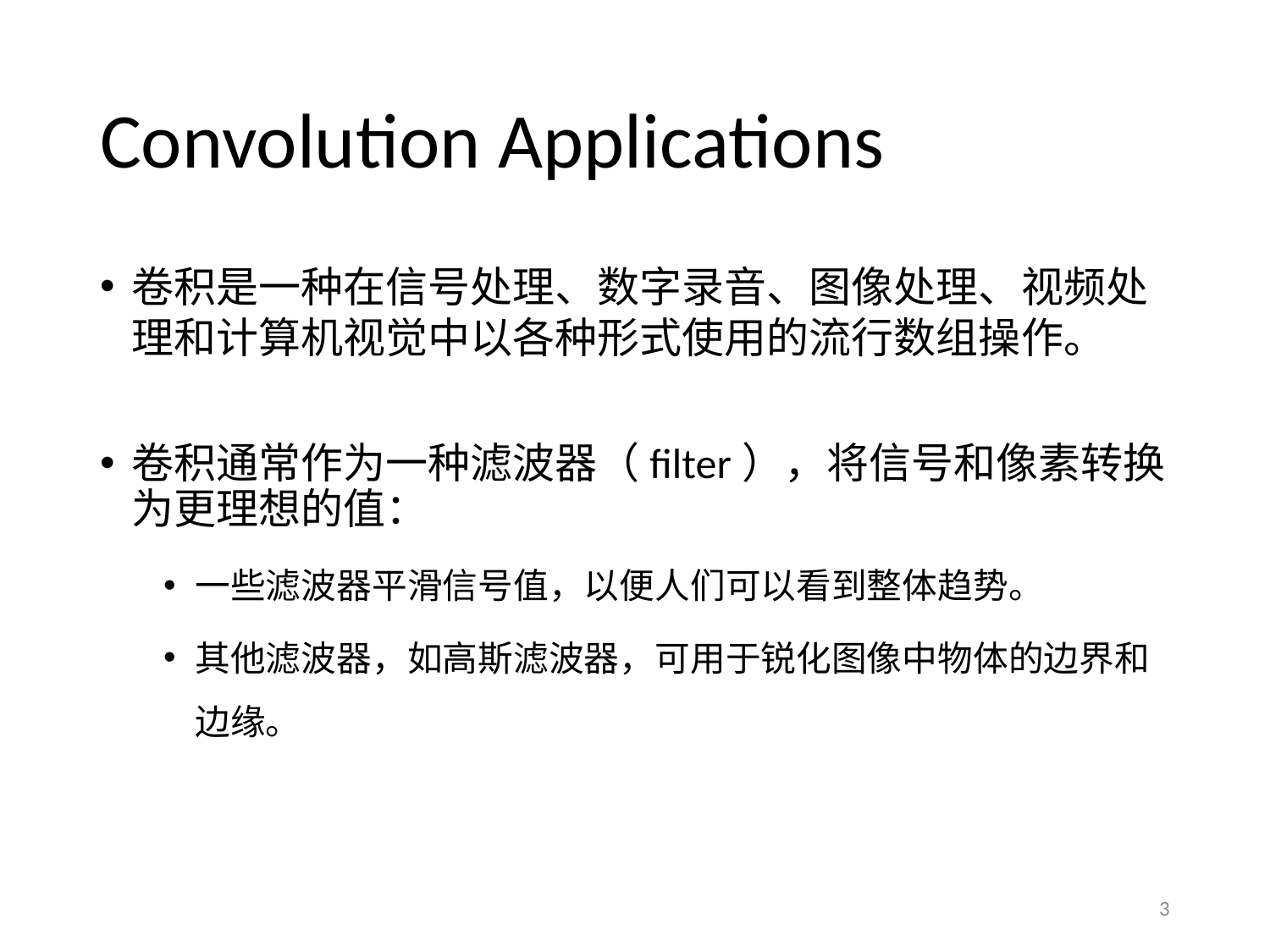

# Convolution Applications
卷积是一种在信号处理、数字录音、图像处理、视频处理和计算机视觉中以各种形式使用的流行数组操作。

卷积通常作为一种滤波器（filter），将信号和像素转换为更理想的值：
一些滤波器平滑信号值，以便人们可以看到整体趋势。
其他滤波器，如高斯滤波器，可用于锐化图像中物体的边界和边缘。
3